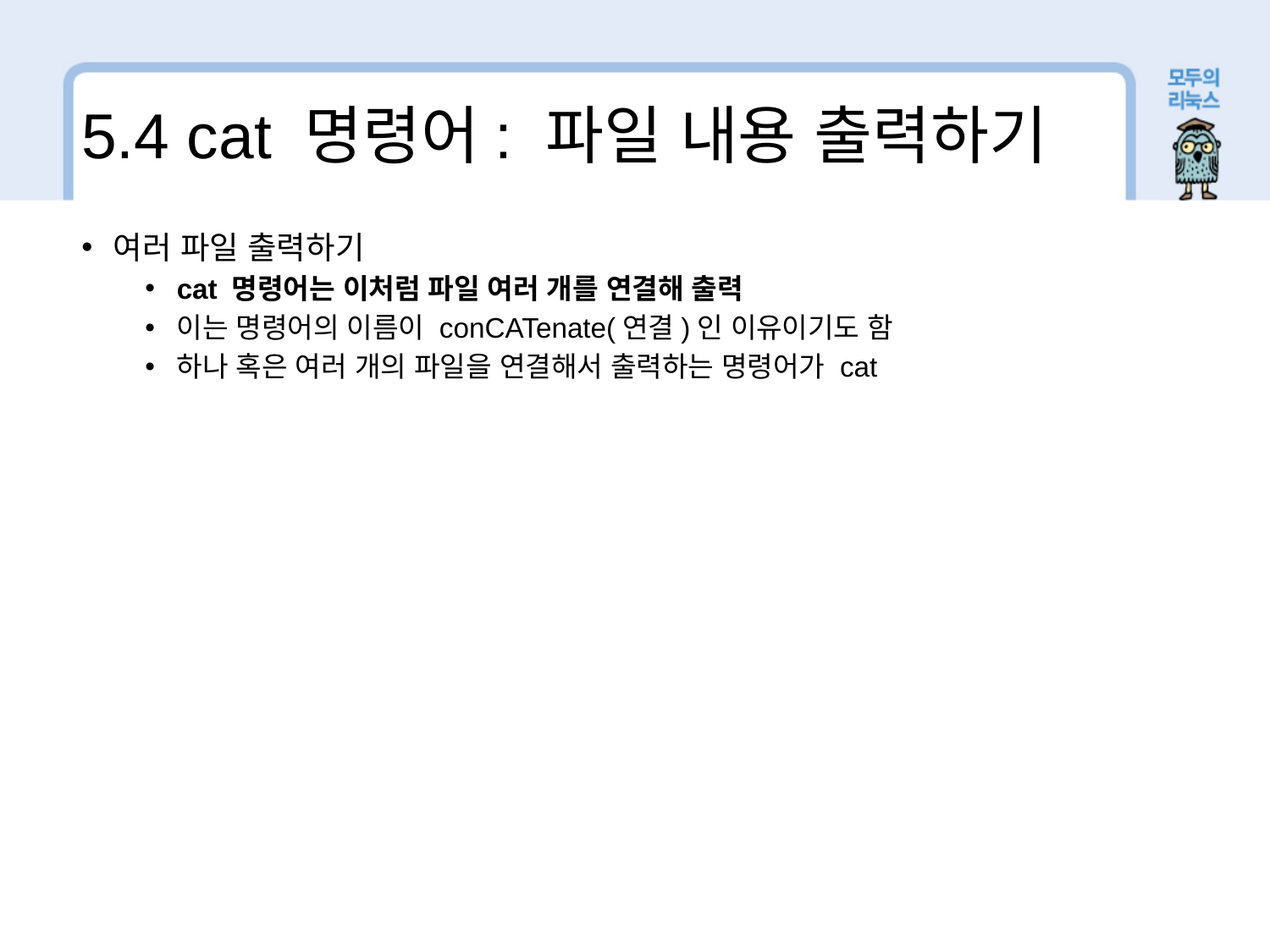

5.4 cat 명령어: 파일 내용 출력하기
여러 파일 출력하기
cat 명령어는 이처럼 파일 여러 개를 연결해 출력
이는 명령어의 이름이 conCATenate(연결)인 이유이기도 함
하나 혹은 여러 개의 파일을 연결해서 출력하는 명령어가 cat